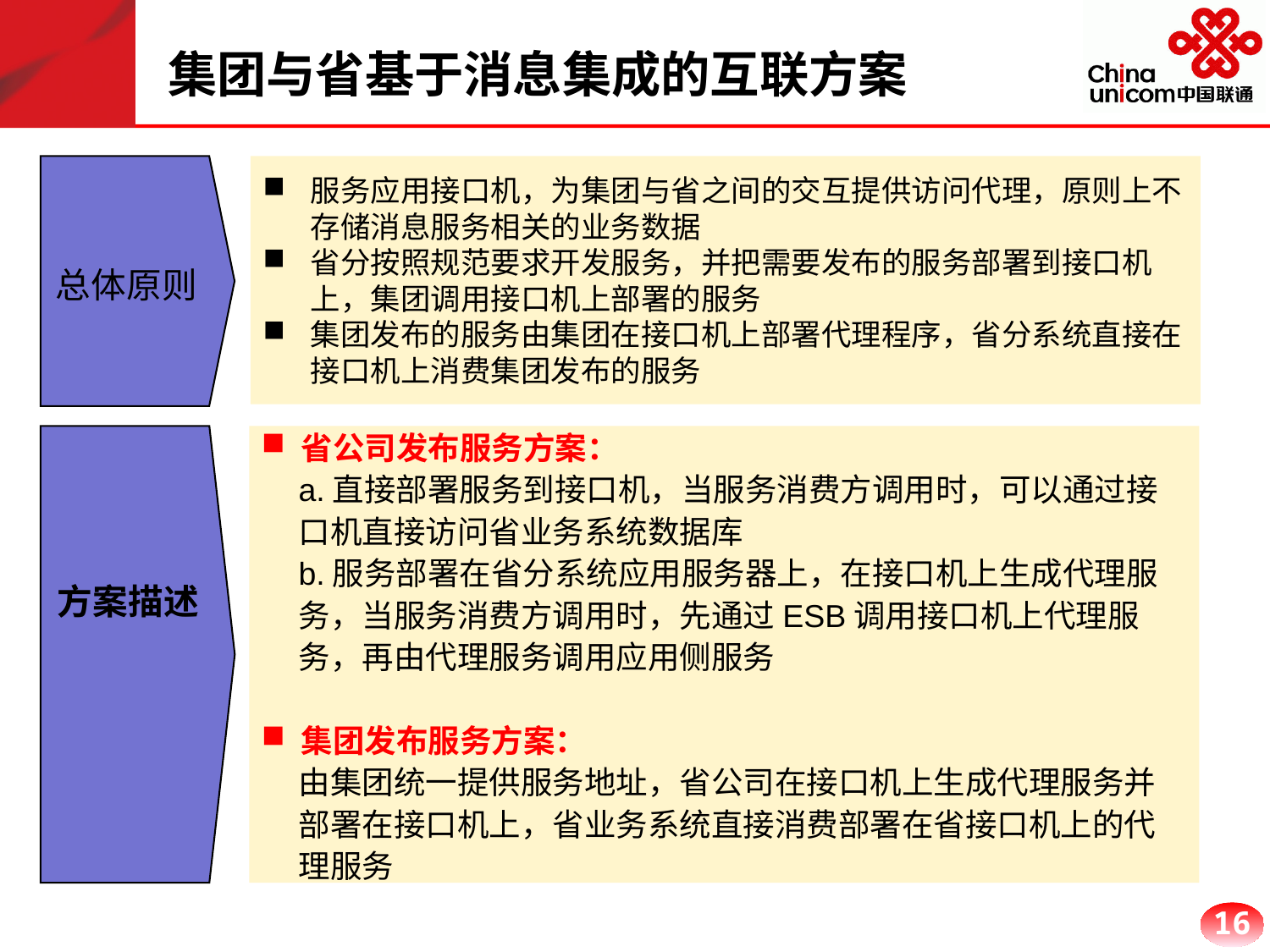

集团与省基于消息集成的互联方案

服务应用接口机，为集团与省之间的交互提供访问代理，原则上不存储消息服务相关的业务数据
省分按照规范要求开发服务，并把需要发布的服务部署到接口机上，集团调用接口机上部署的服务
集团发布的服务由集团在接口机上部署代理程序，省分系统直接在接口机上消费集团发布的服务
总体原则

省公司发布服务方案：
a.直接部署服务到接口机，当服务消费方调用时，可以通过接口机直接访问省业务系统数据库
b.服务部署在省分系统应用服务器上，在接口机上生成代理服务，当服务消费方调用时，先通过ESB调用接口机上代理服务，再由代理服务调用应用侧服务

集团发布服务方案：
由集团统一提供服务地址，省公司在接口机上生成代理服务并部署在接口机上，省业务系统直接消费部署在省接口机上的代理服务
方案描述